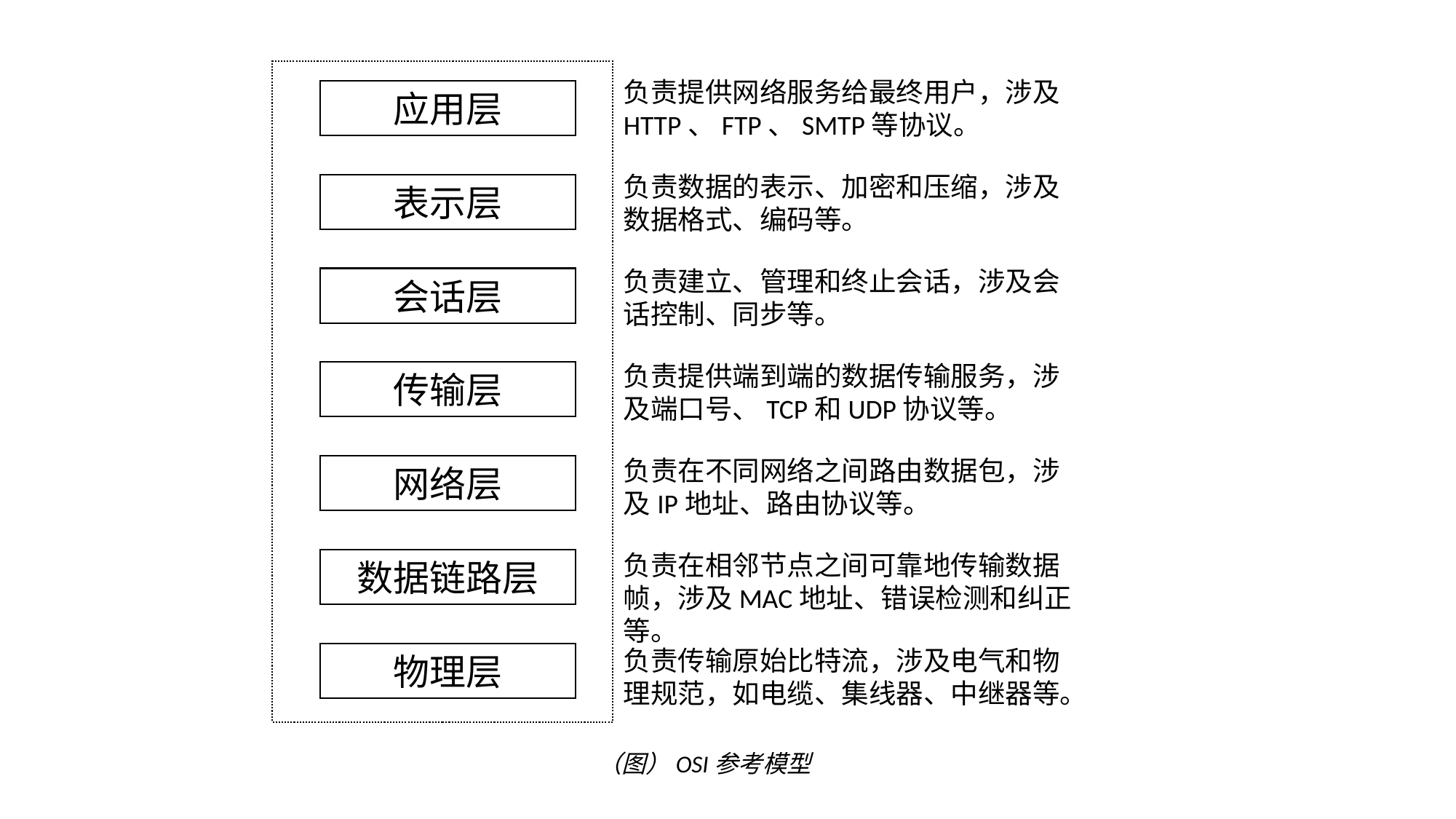

负责提供网络服务给最终用户，涉及HTTP、FTP、SMTP等协议。
应用层
负责数据的表示、加密和压缩，涉及数据格式、编码等。
表示层
负责建立、管理和终止会话，涉及会话控制、同步等。
会话层
负责提供端到端的数据传输服务，涉及端口号、TCP和UDP协议等。
传输层
负责在不同网络之间路由数据包，涉及IP地址、路由协议等。
网络层
负责在相邻节点之间可靠地传输数据帧，涉及MAC地址、错误检测和纠正等。
数据链路层
负责传输原始比特流，涉及电气和物理规范，如电缆、集线器、中继器等。
物理层
（图）OSI参考模型